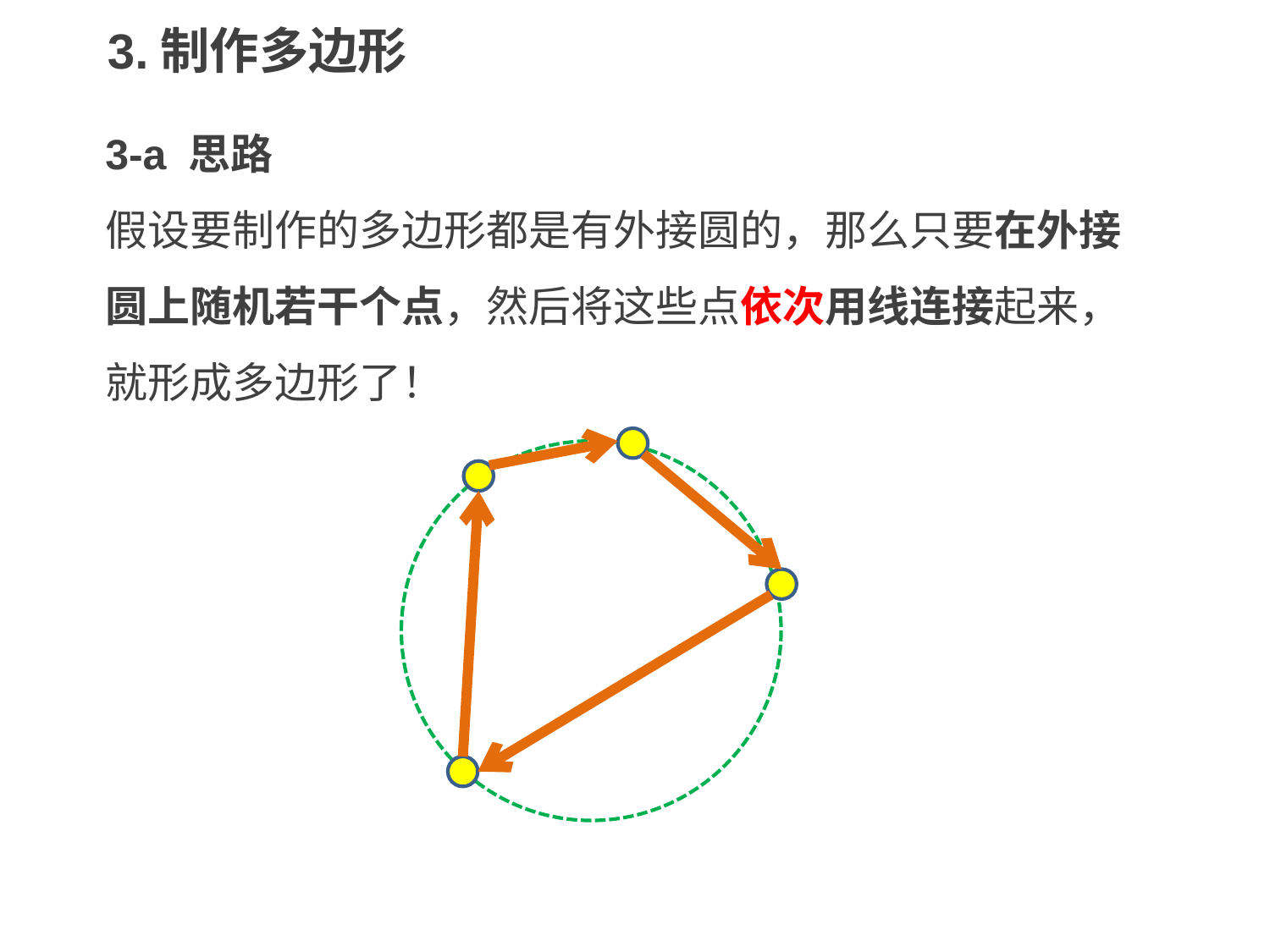

3.制作多边形
3-a 思路
假设要制作的多边形都是有外接圆的，那么只要在外接圆上随机若干个点，然后将这些点依次用线连接起来，就形成多边形了！